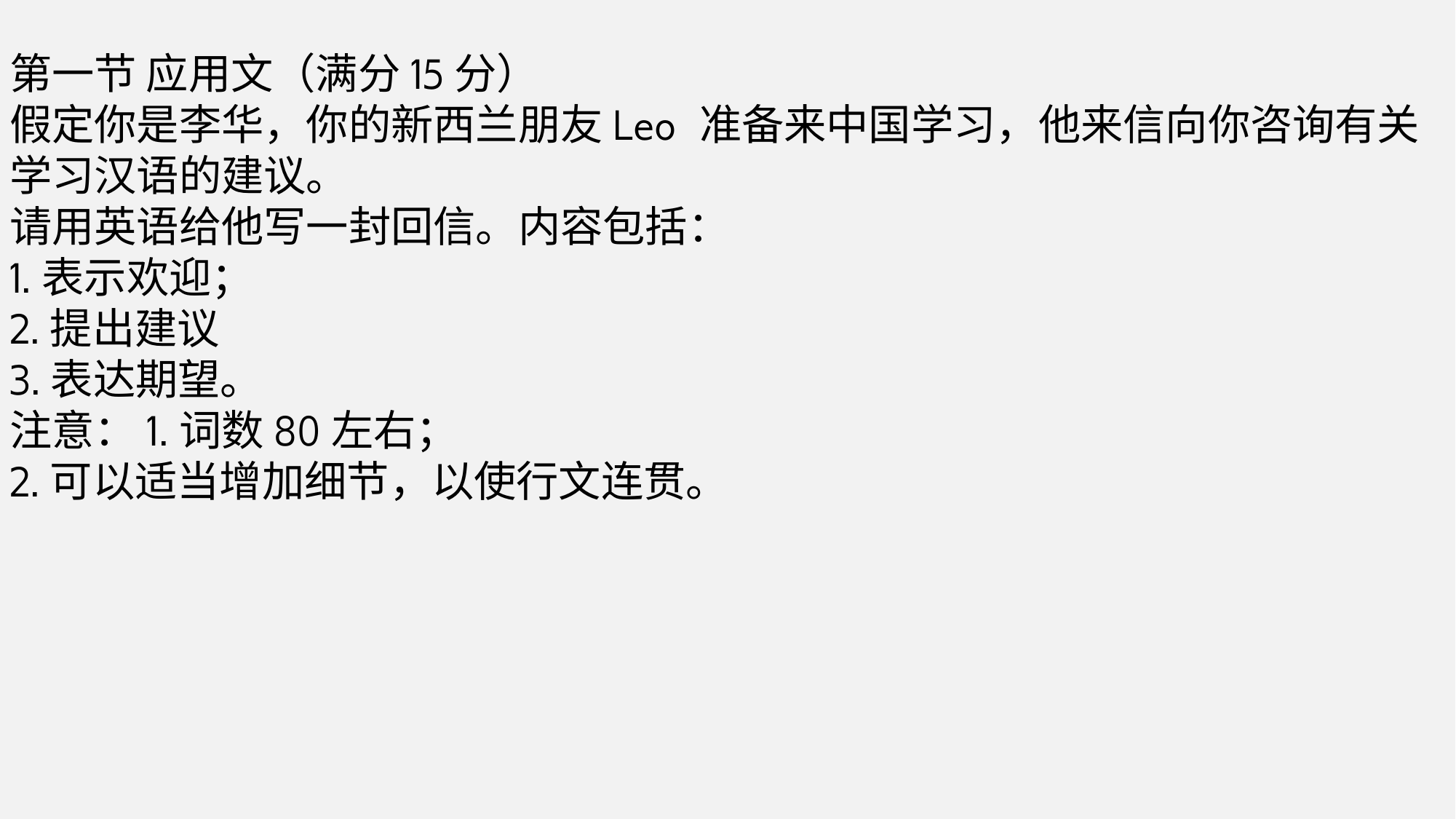

第一节 应用文（满分15分）
假定你是李华，你的新西兰朋友Leo 准备来中国学习，他来信向你咨询有关学习汉语的建议。
请用英语给他写一封回信。内容包括：
1.表示欢迎；
2.提出建议
3.表达期望。
注意：1.词数80左右；
2.可以适当增加细节，以使行文连贯。